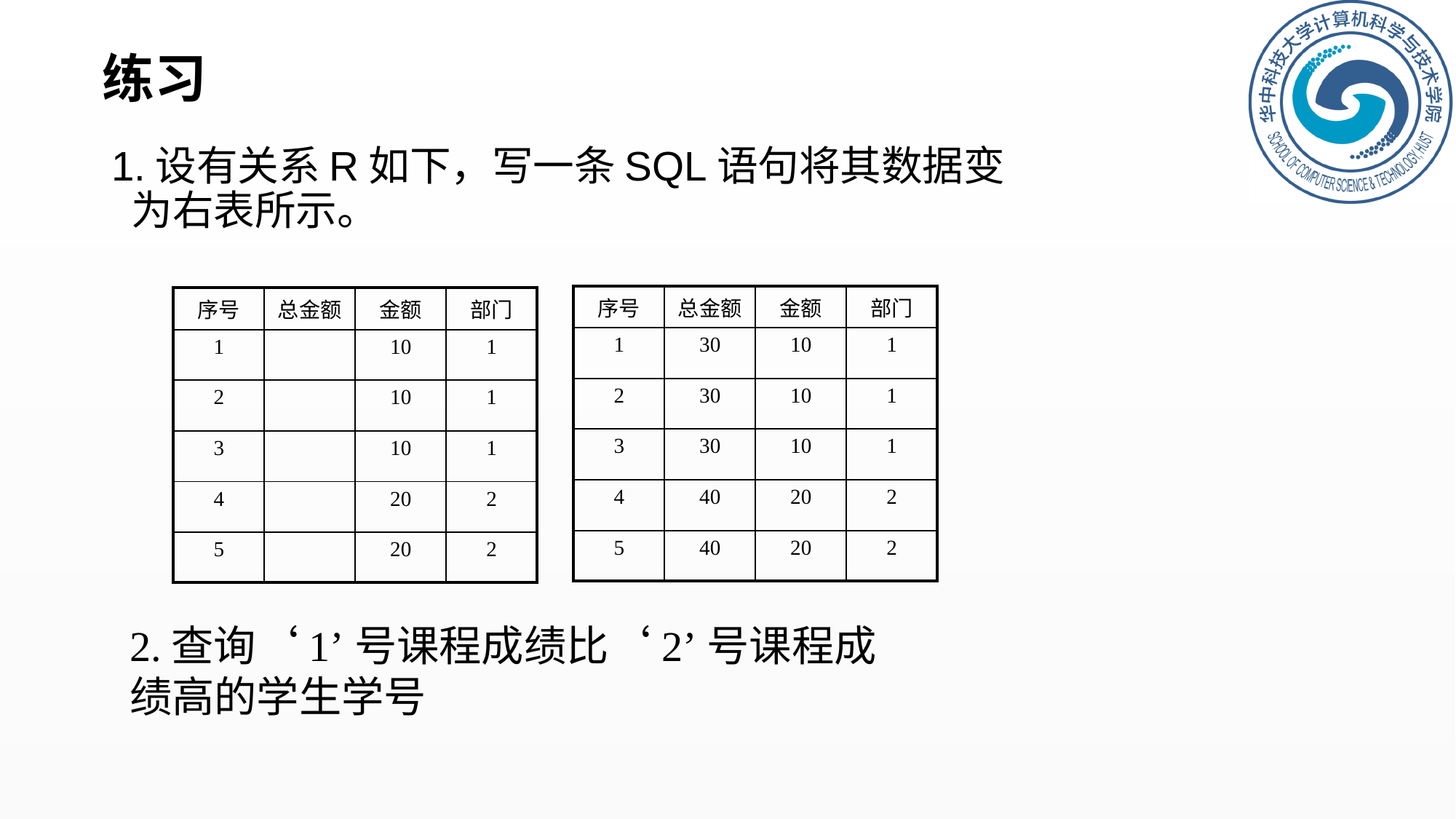

# 练习
1.设有关系R如下，写一条SQL语句将其数据变为右表所示。
| 序号 | 总金额 | 金额 | 部门 |
| --- | --- | --- | --- |
| 1 | 30 | 10 | 1 |
| 2 | 30 | 10 | 1 |
| 3 | 30 | 10 | 1 |
| 4 | 40 | 20 | 2 |
| 5 | 40 | 20 | 2 |
| 序号 | 总金额 | 金额 | 部门 |
| --- | --- | --- | --- |
| 1 |  | 10 | 1 |
| 2 |  | 10 | 1 |
| 3 |  | 10 | 1 |
| 4 |  | 20 | 2 |
| 5 |  | 20 | 2 |

2.查询‘1’号课程成绩比‘2’号课程成
绩高的学生学号